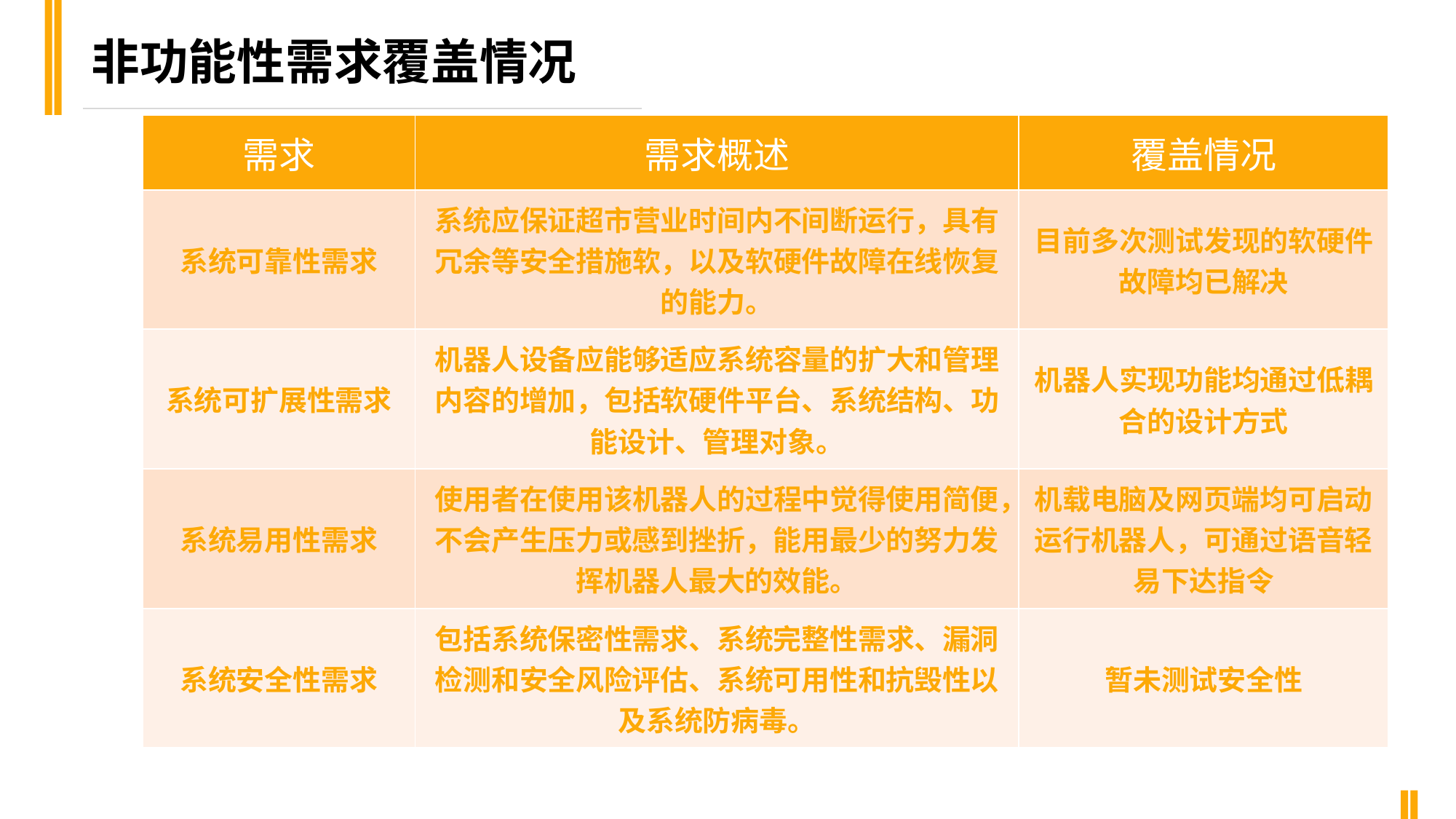

非功能性需求覆盖情况
| 需求 | 需求概述 | 覆盖情况 |
| --- | --- | --- |
| 系统可靠性需求 | 系统应保证超市营业时间内不间断运行，具有冗余等安全措施软，以及软硬件故障在线恢复的能力。 | 目前多次测试发现的软硬件故障均已解决 |
| 系统可扩展性需求 | 机器人设备应能够适应系统容量的扩大和管理内容的增加，包括软硬件平台、系统结构、功能设计、管理对象。 | 机器人实现功能均通过低耦合的设计方式 |
| 系统易用性需求 | 使用者在使用该机器人的过程中觉得使用简便，不会产生压力或感到挫折，能用最少的努力发挥机器人最大的效能。 | 机载电脑及网页端均可启动运行机器人，可通过语音轻易下达指令 |
| 系统安全性需求 | 包括系统保密性需求、系统完整性需求、漏洞检测和安全风险评估、系统可用性和抗毁性以及系统防病毒。 | 暂未测试安全性 |